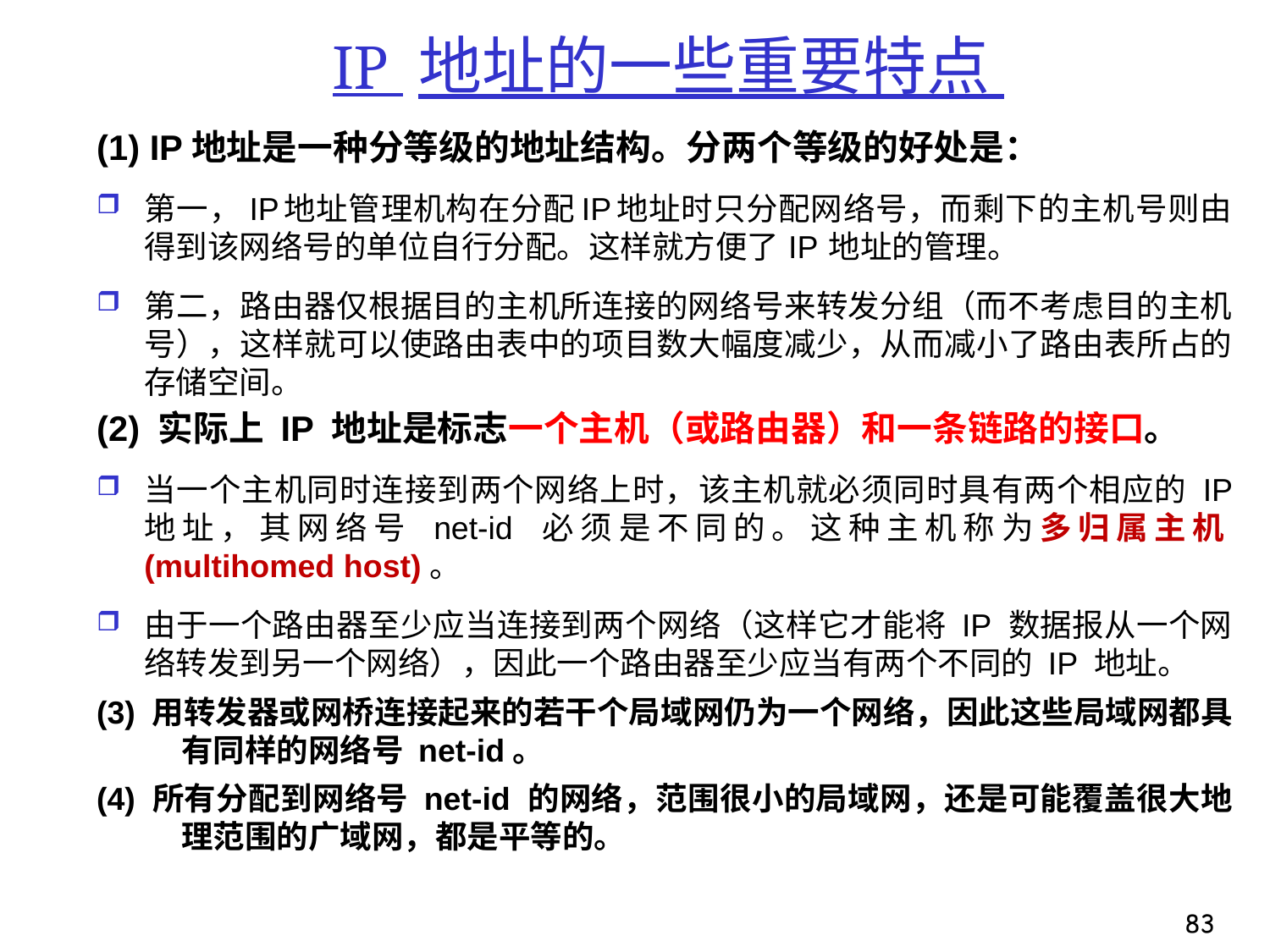

# IP 地址的一些重要特点
(1) IP地址是一种分等级的地址结构。分两个等级的好处是：
第一，IP 地址管理机构在分配 IP 地址时只分配网络号，而剩下的主机号则由得到该网络号的单位自行分配。这样就方便了 IP 地址的管理。
第二，路由器仅根据目的主机所连接的网络号来转发分组（而不考虑目的主机号），这样就可以使路由表中的项目数大幅度减少，从而减小了路由表所占的存储空间。
(2) 实际上 IP 地址是标志一个主机（或路由器）和一条链路的接口。
当一个主机同时连接到两个网络上时，该主机就必须同时具有两个相应的 IP 地址，其网络号 net-id 必须是不同的。这种主机称为多归属主机(multihomed host)。
由于一个路由器至少应当连接到两个网络（这样它才能将 IP 数据报从一个网络转发到另一个网络），因此一个路由器至少应当有两个不同的 IP 地址。
(3) 用转发器或网桥连接起来的若干个局域网仍为一个网络，因此这些局域网都具有同样的网络号 net-id。
(4) 所有分配到网络号 net-id 的网络，范围很小的局域网，还是可能覆盖很大地理范围的广域网，都是平等的。
83